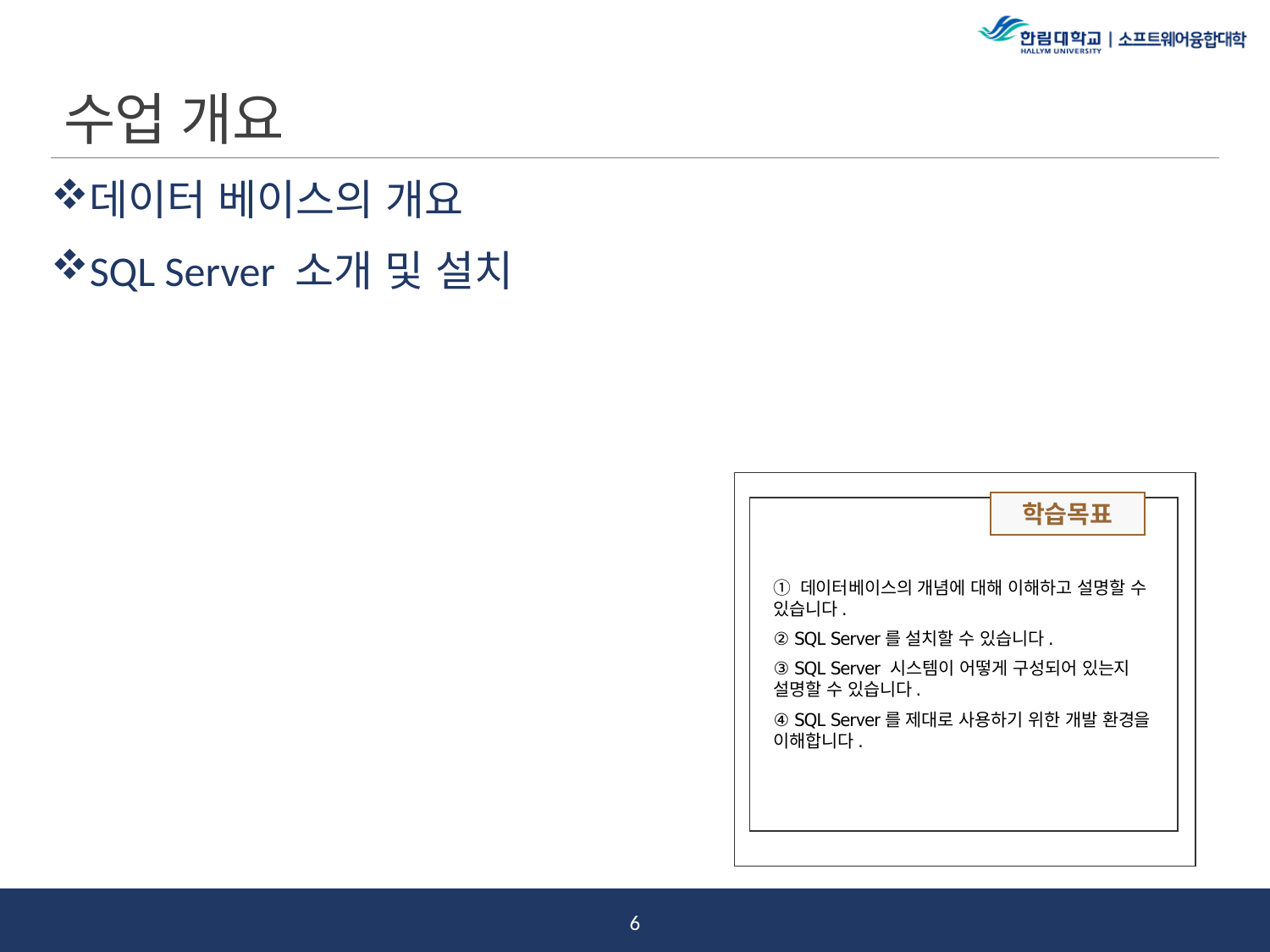

# 수업 개요
데이터 베이스의 개요
SQL Server 소개 및 설치
학습목표

① 데이터베이스의 개념에 대해 이해하고 설명할 수 있습니다.
② SQL Server를 설치할 수 있습니다.
③ SQL Server 시스템이 어떻게 구성되어 있는지 설명할 수 있습니다.
④ SQL Server를 제대로 사용하기 위한 개발 환경을 이해합니다.
6